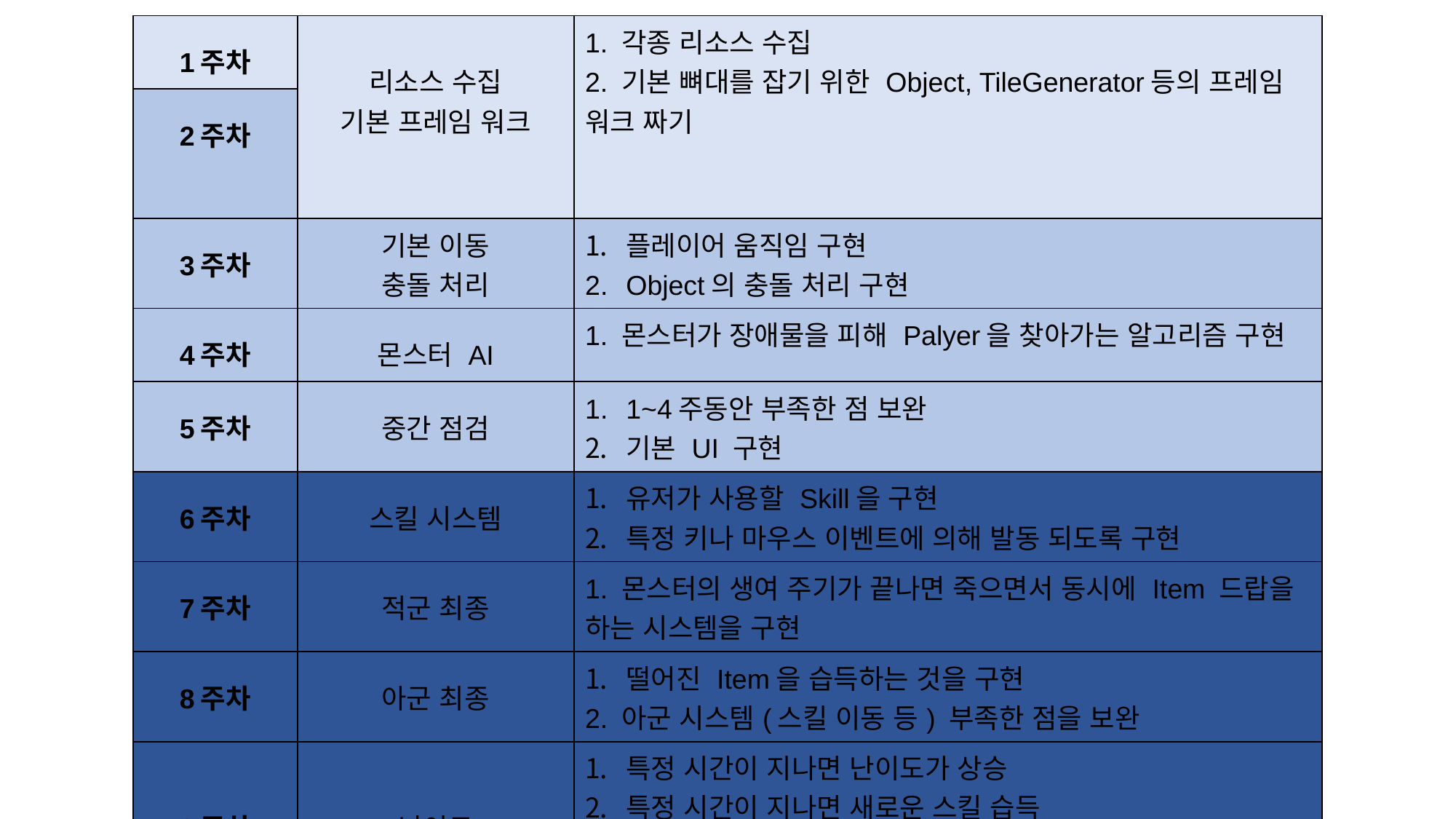

| 1주차 | 리소스 수집 기본 프레임 워크 | 1. 각종 리소스 수집 2. 기본 뼈대를 잡기 위한 Object, TileGenerator등의 프레임 워크 짜기 |
| --- | --- | --- |
| 2주차 |  |  |
| 3주차 | 기본 이동 충돌 처리 | 플레이어 움직임 구현 Object의 충돌 처리 구현 |
| 4주차 | 몬스터 AI | 1. 몬스터가 장애물을 피해 Palyer을 찾아가는 알고리즘 구현 |
| 5주차 | 중간 점검 | 1~4주동안 부족한 점 보완 기본 UI 구현 |
| 6주차 | 스킬 시스템 | 유저가 사용할 Skill을 구현 특정 키나 마우스 이벤트에 의해 발동 되도록 구현 |
| 7주차 | 적군 최종 | 1. 몬스터의 생여 주기가 끝나면 죽으면서 동시에 Item 드랍을 하는 시스템을 구현 |
| 8주차 | 아군 최종 | 떨어진 Item을 습득하는 것을 구현 2. 아군 시스템(스킬 이동 등) 부족한 점을 보완 |
| 9주차 | 난이도 | 특정 시간이 지나면 난이도가 상승 특정 시간이 지나면 새로운 스킬 습득 10분이 지나면 게임 클리어 |
| 10주차 | 마무리 | 최종 점검 및 릴리즈 |